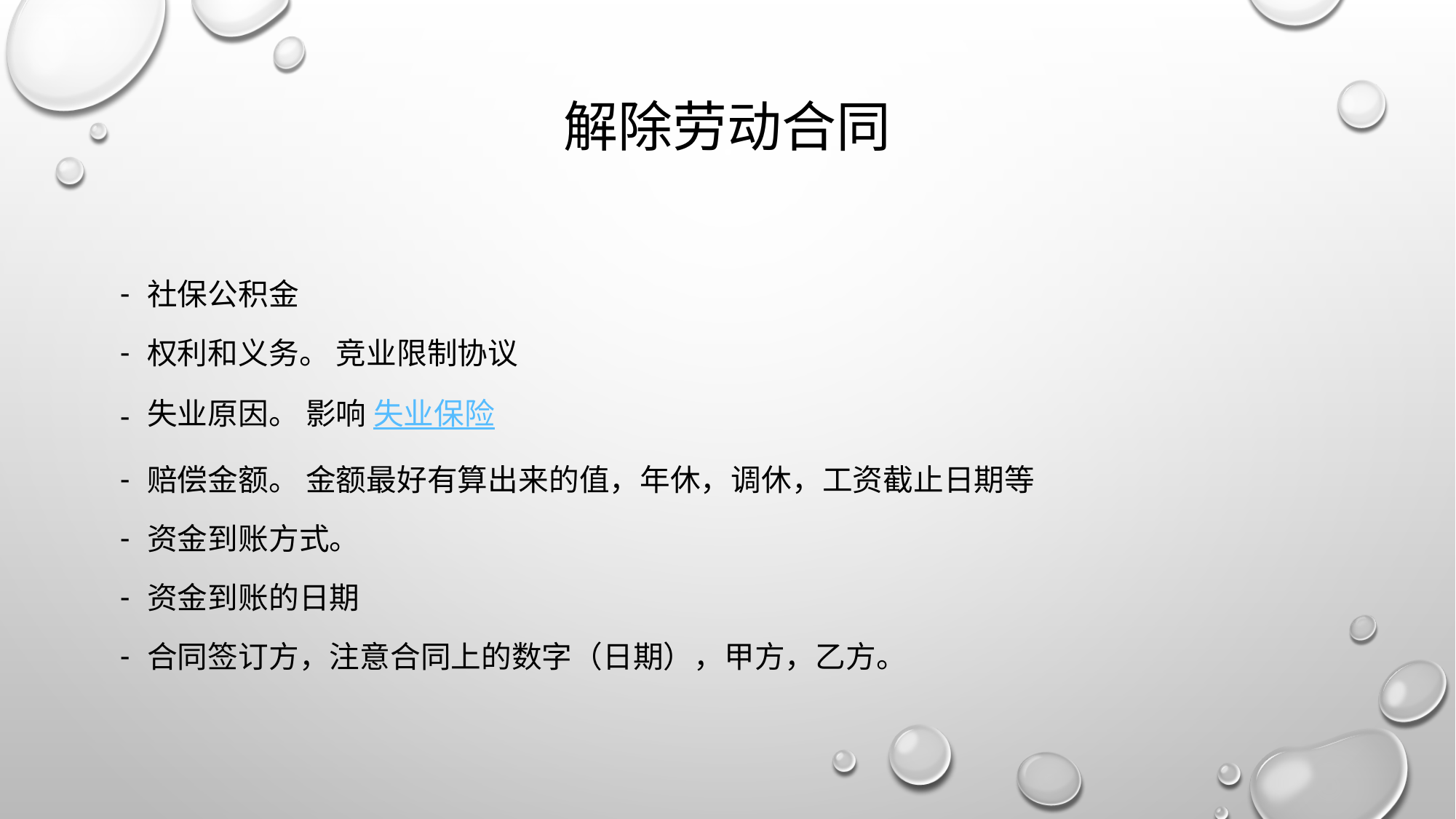

# 解除劳动合同

社保公积金
权利和义务。 竞业限制协议
失业原因。 影响 失业保险
赔偿金额。 金额最好有算出来的值，年休，调休，工资截止日期等
资金到账方式。
资金到账的日期
合同签订方，注意合同上的数字（日期），甲方，乙方。